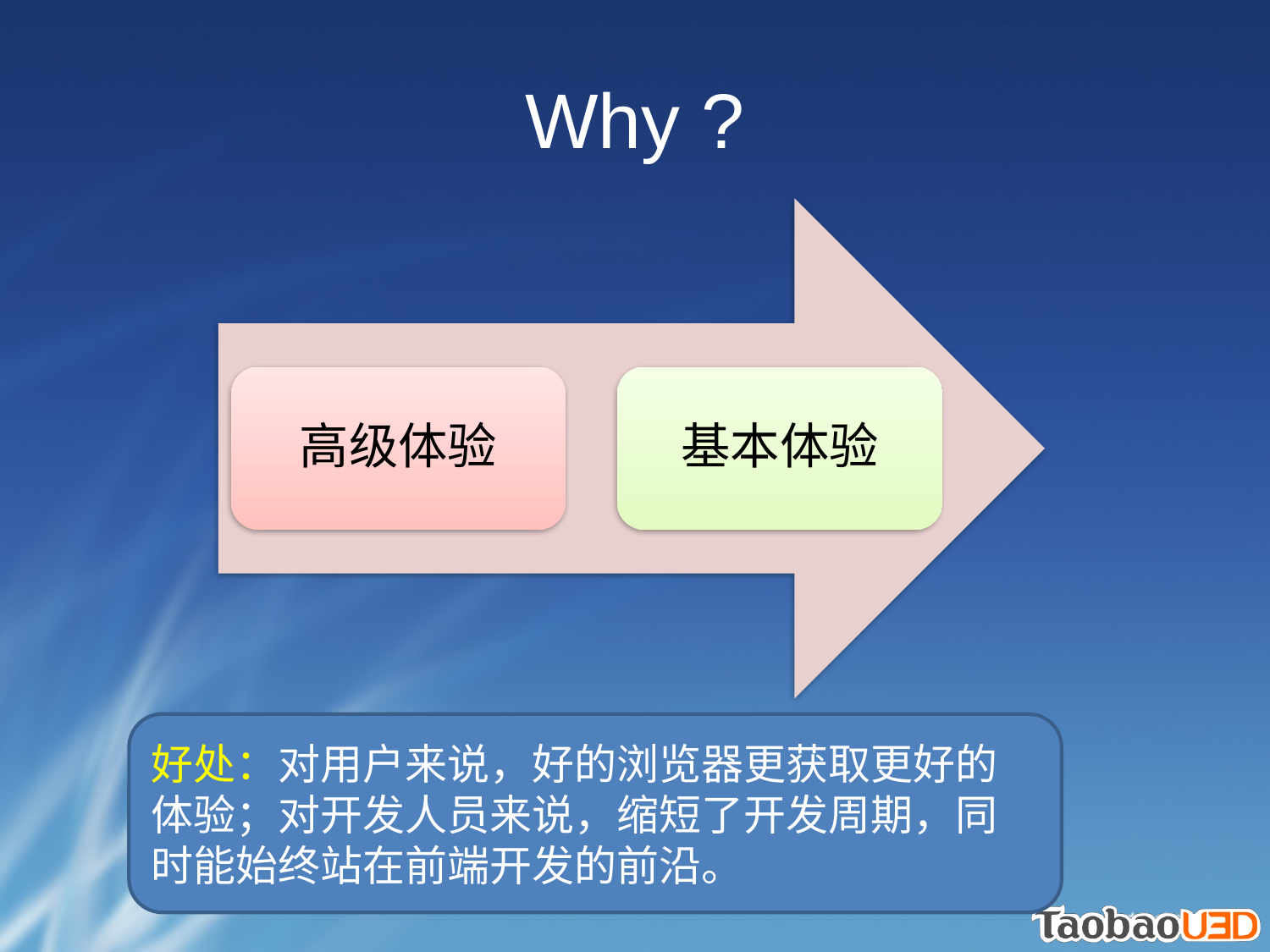

# Why ?
高级体验
基本体验
好处：对用户来说，好的浏览器更获取更好的体验；对开发人员来说，缩短了开发周期，同时能始终站在前端开发的前沿。